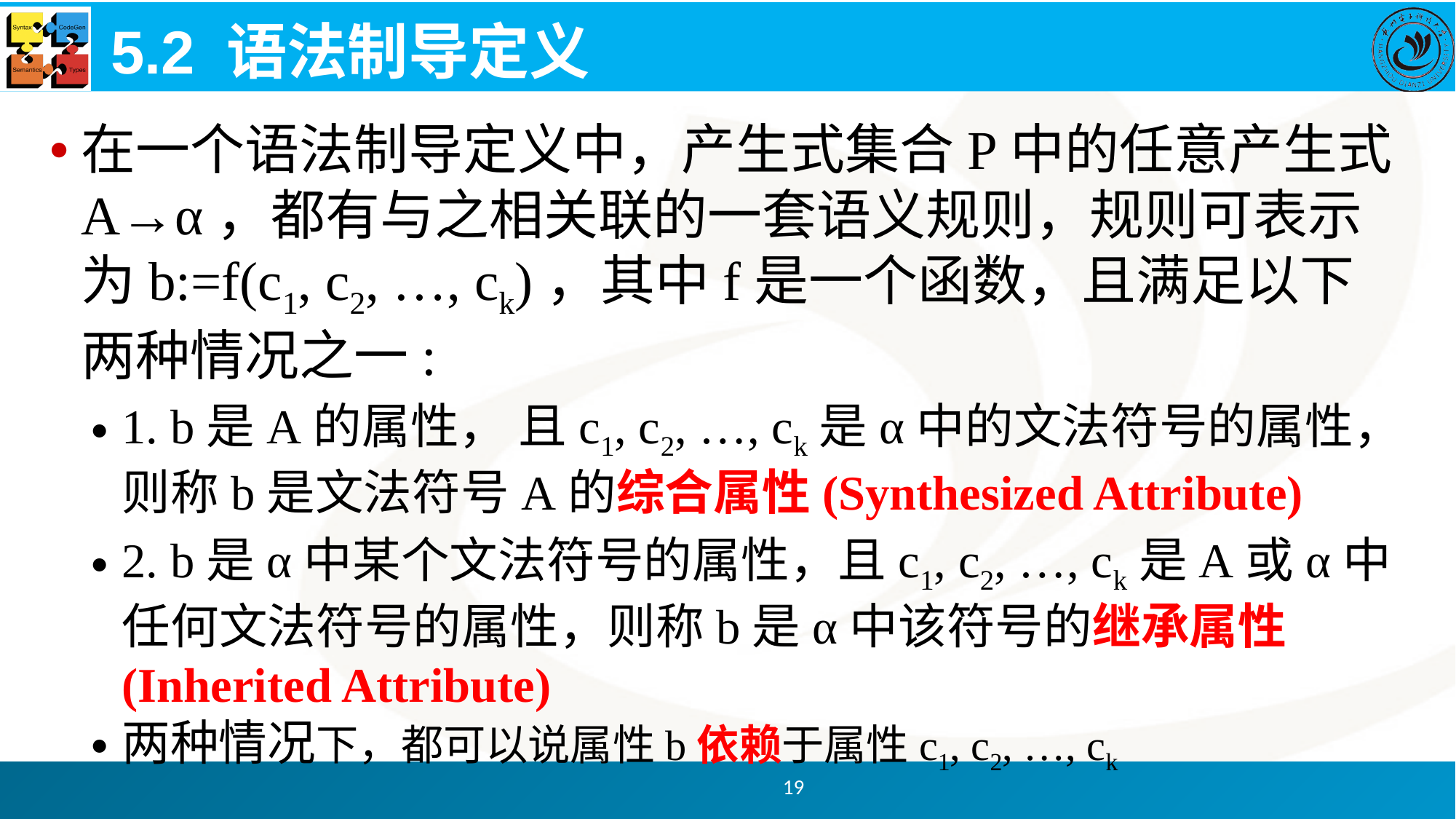

# 5.2 语法制导定义
在一个语法制导定义中，产生式集合P中的任意产生式A→α，都有与之相关联的一套语义规则，规则可表示为b:=f(c1, c2, …, ck)，其中f是一个函数，且满足以下两种情况之一:
1. b是A的属性， 且c1, c2, …, ck是α中的文法符号的属性，则称b是文法符号A的综合属性(Synthesized Attribute)
2. b是α中某个文法符号的属性，且c1, c2, …, ck是A或α中任何文法符号的属性，则称b是α中该符号的继承属性(Inherited Attribute)
两种情况下，都可以说属性b依赖于属性c1, c2, …, ck
19